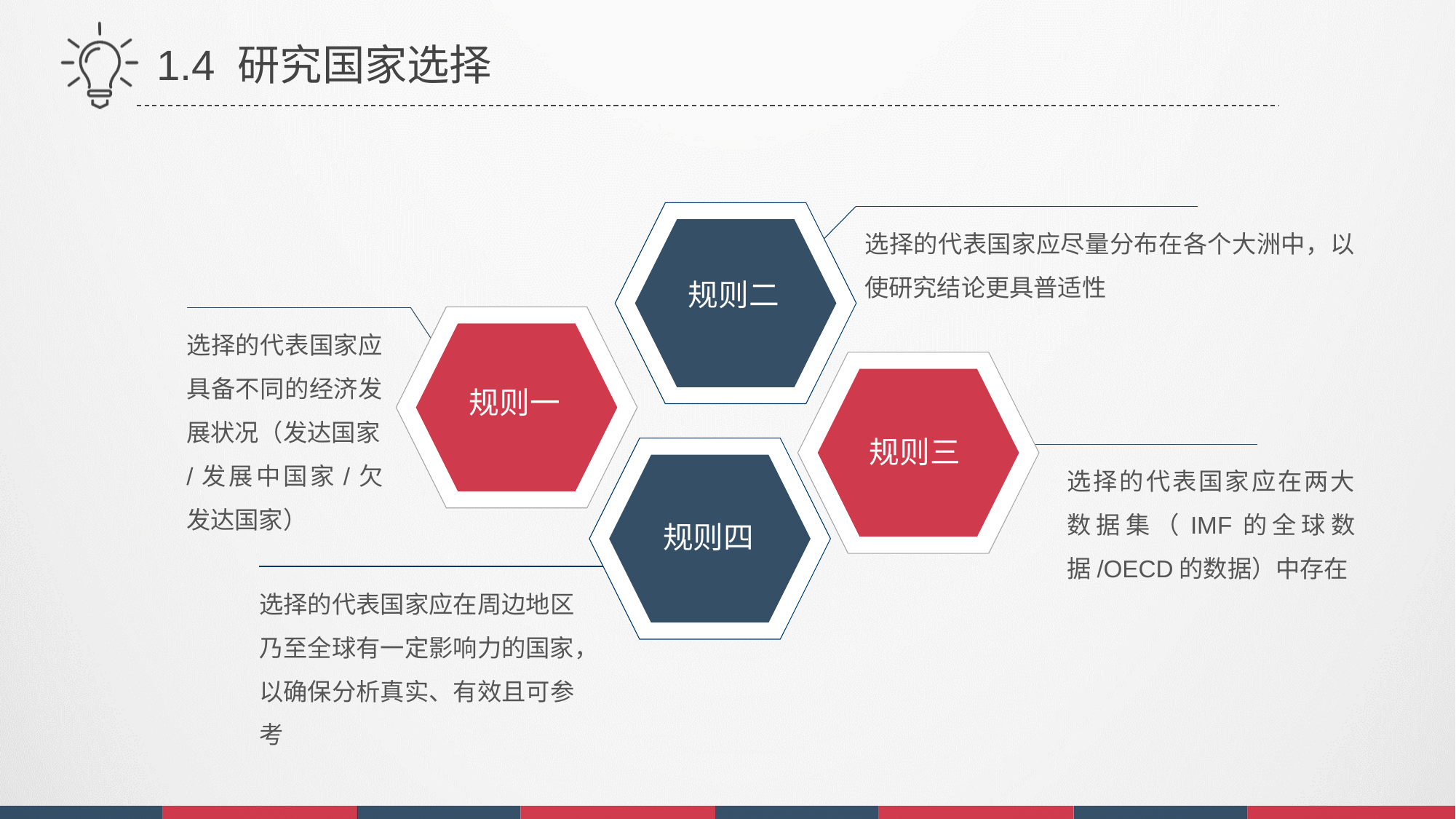

1.4 研究国家选择

规则二
选择的代表国家应尽量分布在各个大洲中，以使研究结论更具普适性

规则一
选择的代表国家应具备不同的经济发展状况（发达国家/发展中国家/欠发达国家）

规则三

规则四
选择的代表国家应在两大数据集（IMF的全球数据/OECD的数据）中存在
选择的代表国家应在周边地区乃至全球有一定影响力的国家，以确保分析真实、有效且可参考